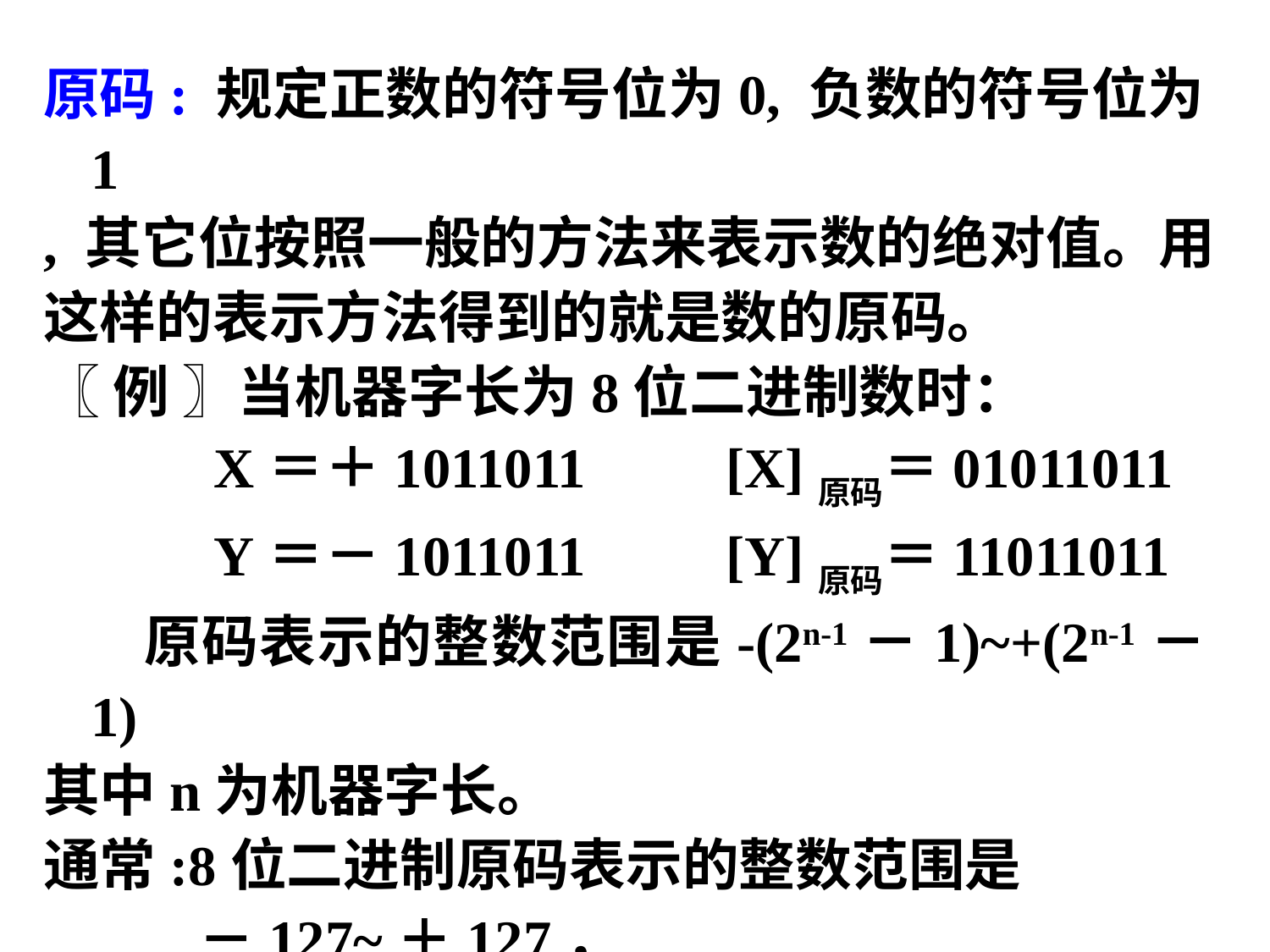

原码: 规定正数的符号位为0, 负数的符号位为1
, 其它位按照一般的方法来表示数的绝对值。用
这样的表示方法得到的就是数的原码。
〖 例 〗当机器字长为8位二进制数时：
            X＝＋1011011        	[X]原码＝01011011
            Y＝－1011011        	[Y]原码＝11011011
      原码表示的整数范围是-(2n-1－1)~+(2n-1－1)
其中n为机器字长。
通常:8位二进制原码表示的整数范围是
           －127~＋127，
        16位二进制原码表示的整数范围是
     －32767~＋32767。